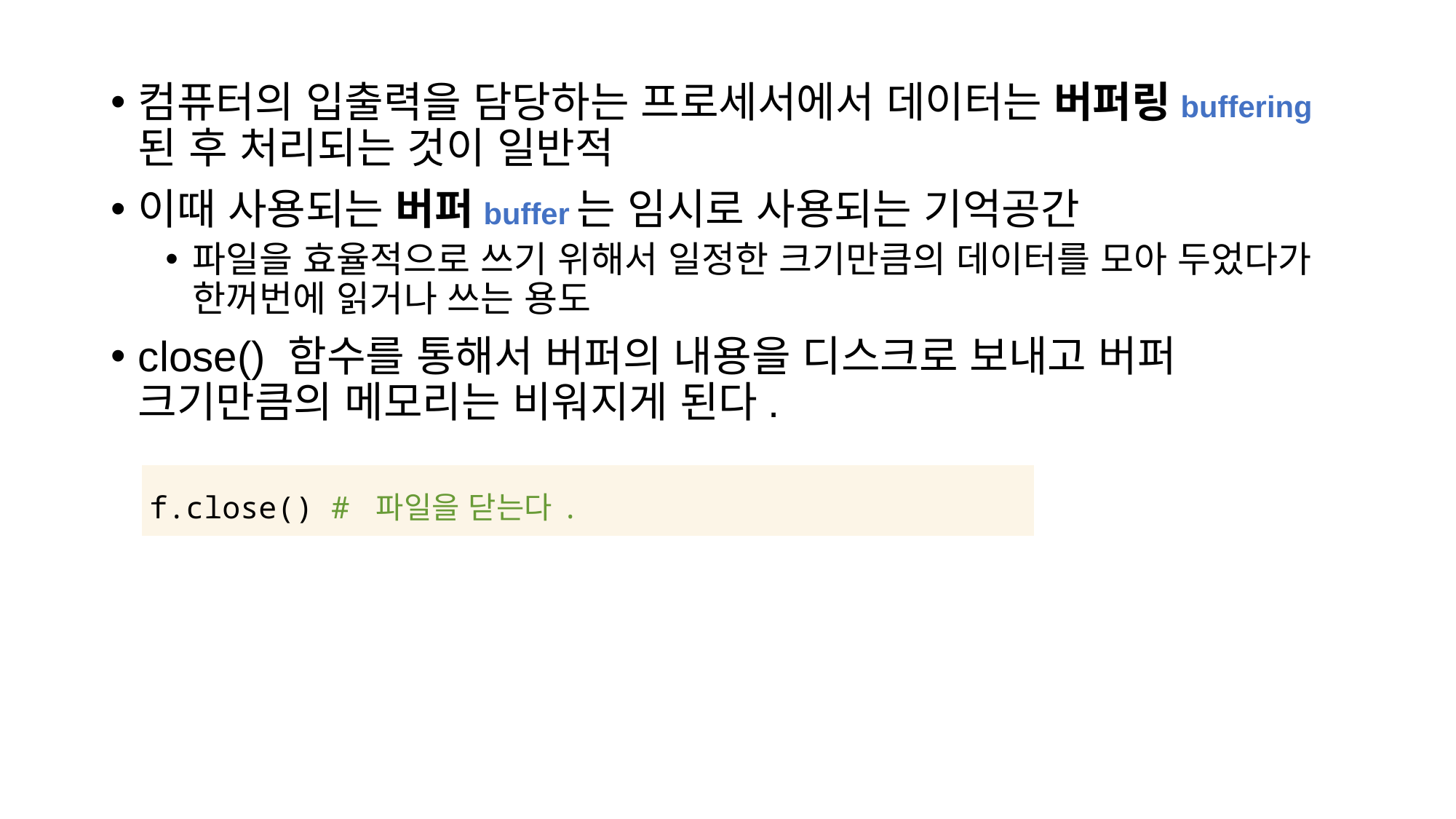

컴퓨터의 입출력을 담당하는 프로세서에서 데이터는 버퍼링buffering된 후 처리되는 것이 일반적
이때 사용되는 버퍼buffer는 임시로 사용되는 기억공간
파일을 효율적으로 쓰기 위해서 일정한 크기만큼의 데이터를 모아 두었다가 한꺼번에 읽거나 쓰는 용도
close() 함수를 통해서 버퍼의 내용을 디스크로 보내고 버퍼 크기만큼의 메모리는 비워지게 된다.

| f.close() # 파일을 닫는다. |
| --- |